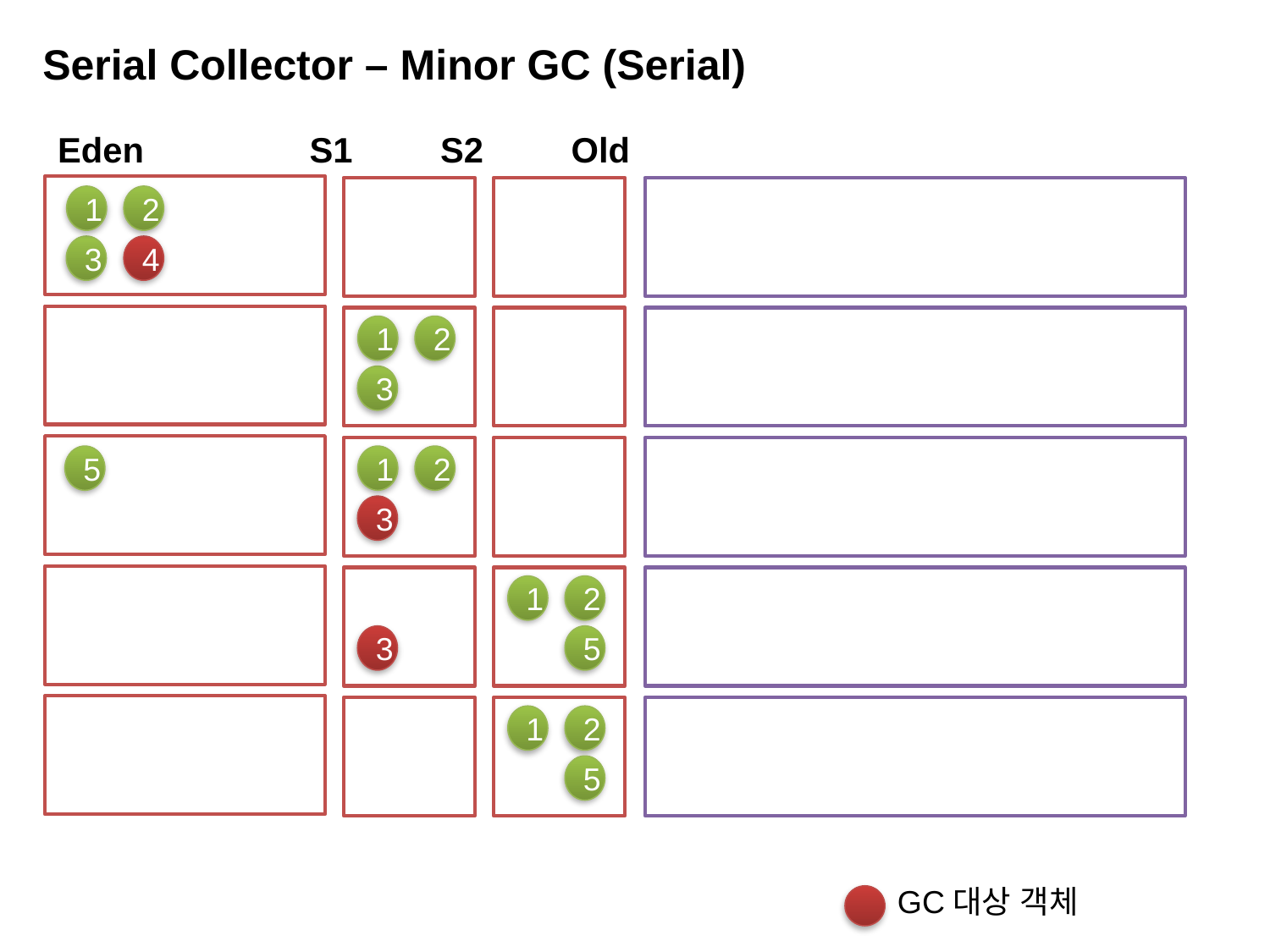

# Serial Collector – Minor GC (Serial)
Eden                 S1         S2         Old

1
2
3
4

1
2
3

5
1
2
3

1
2
3
5

1
2
5
GC대상 객체